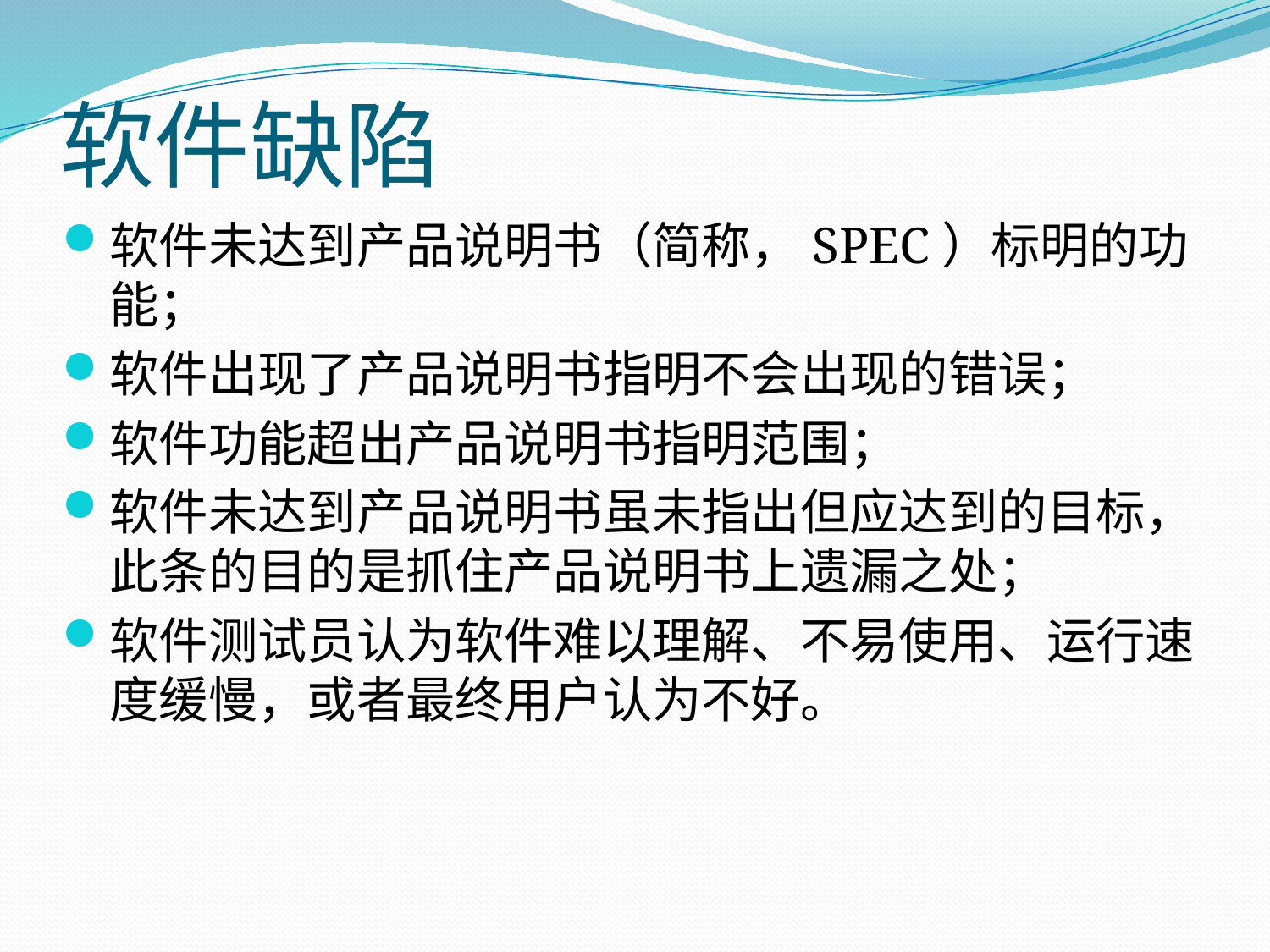

# 软件缺陷
软件未达到产品说明书（简称，SPEC）标明的功能；
软件出现了产品说明书指明不会出现的错误；
软件功能超出产品说明书指明范围；
软件未达到产品说明书虽未指出但应达到的目标，此条的目的是抓住产品说明书上遗漏之处；
软件测试员认为软件难以理解、不易使用、运行速度缓慢，或者最终用户认为不好。